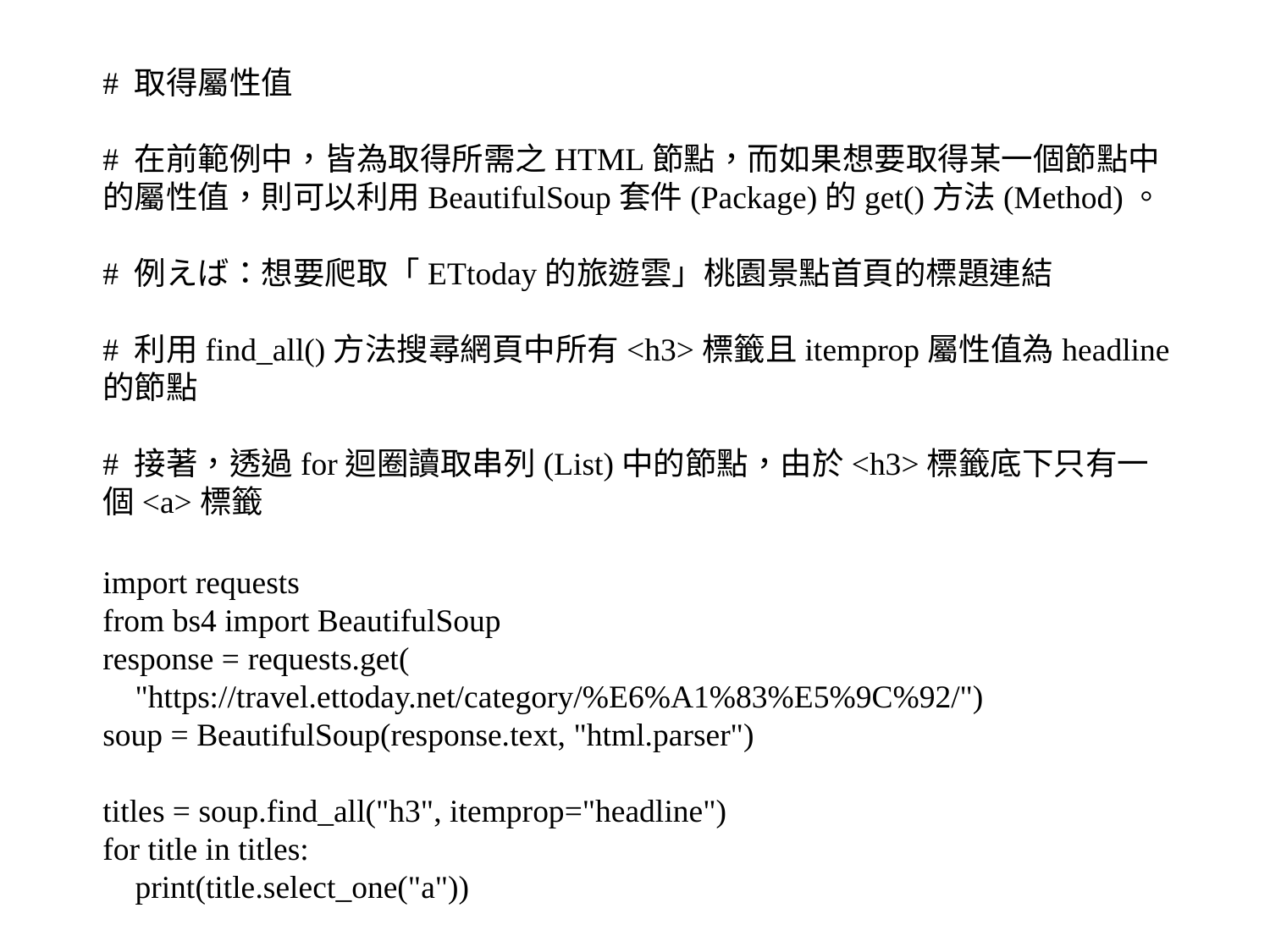

# 取得屬性值

# 在前範例中，皆為取得所需之HTML節點，而如果想要取得某一個節點中的屬性值，則可以利用BeautifulSoup套件(Package)的get()方法(Method)。

# 例えば：想要爬取「ETtoday的旅遊雲」桃園景點首頁的標題連結

# 利用find_all()方法搜尋網頁中所有<h3>標籤且itemprop屬性值為headline的節點

# 接著，透過for迴圈讀取串列(List)中的節點，由於<h3>標籤底下只有一個<a>標籤
import requests
from bs4 import BeautifulSoup
response = requests.get(
    "https://travel.ettoday.net/category/%E6%A1%83%E5%9C%92/")
soup = BeautifulSoup(response.text, "html.parser")

titles = soup.find_all("h3", itemprop="headline")
for title in titles:
    print(title.select_one("a"))